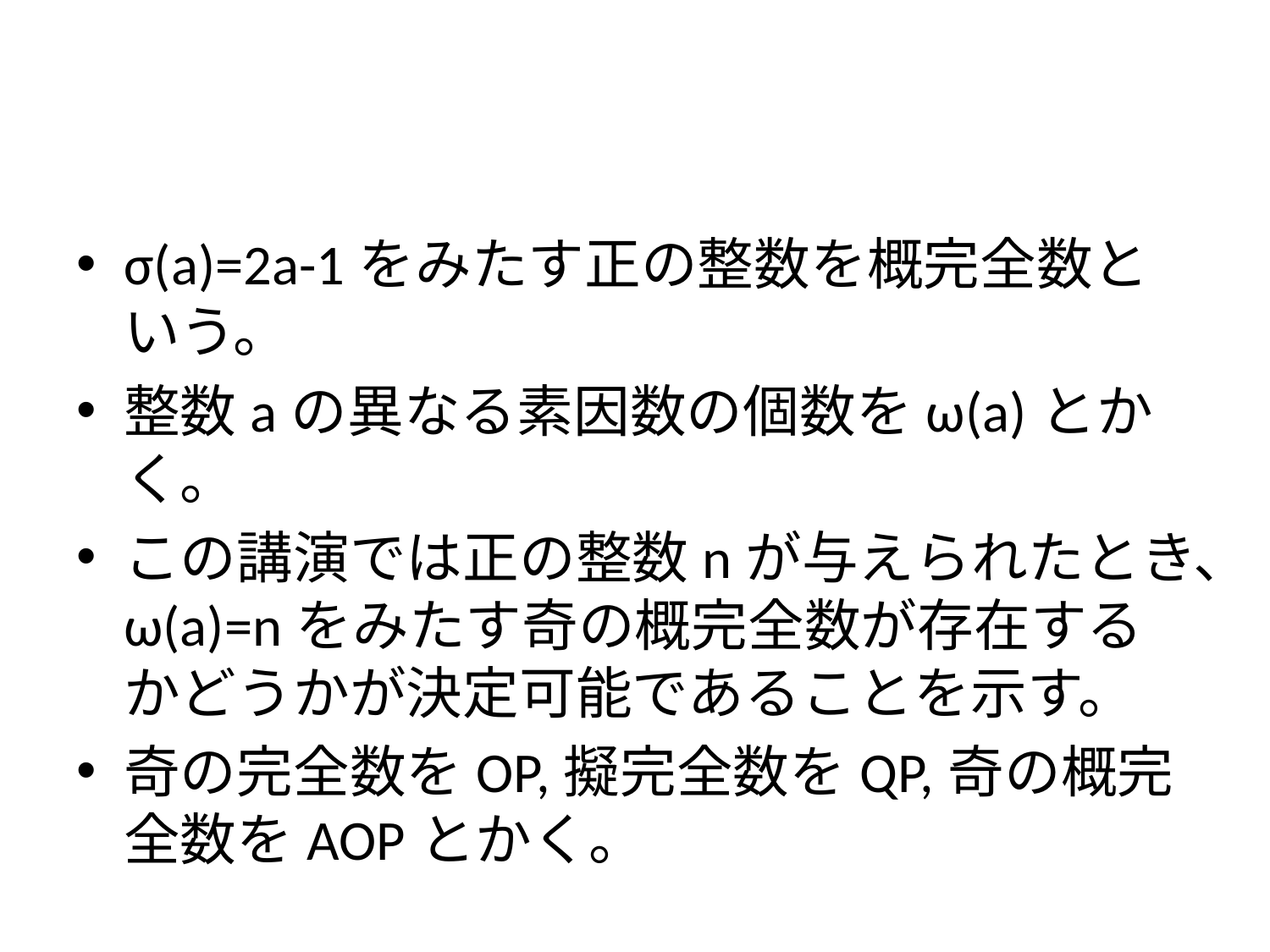

σ(a)=2a-1をみたす正の整数を概完全数という。
整数aの異なる素因数の個数をω(a)とかく。
この講演では正の整数nが与えられたとき、ω(a)=nをみたす奇の概完全数が存在するかどうかが決定可能であることを示す。
奇の完全数をOP,擬完全数をQP,奇の概完全数をAOPとかく。